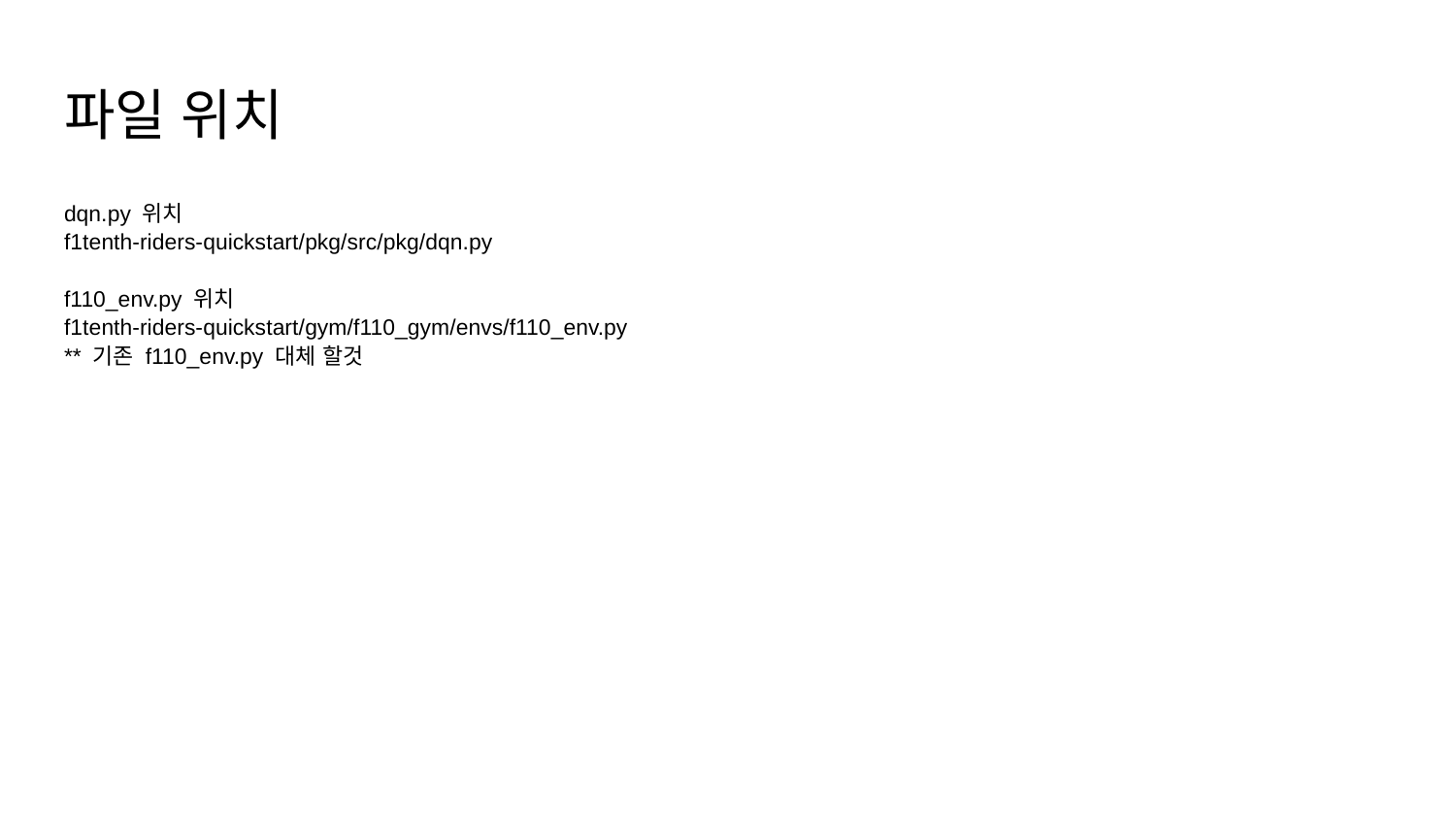

# 파일 위치
dqn.py 위치
f1tenth-riders-quickstart/pkg/src/pkg/dqn.py

f110_env.py 위치
f1tenth-riders-quickstart/gym/f110_gym/envs/f110_env.py
** 기존 f110_env.py 대체 할것